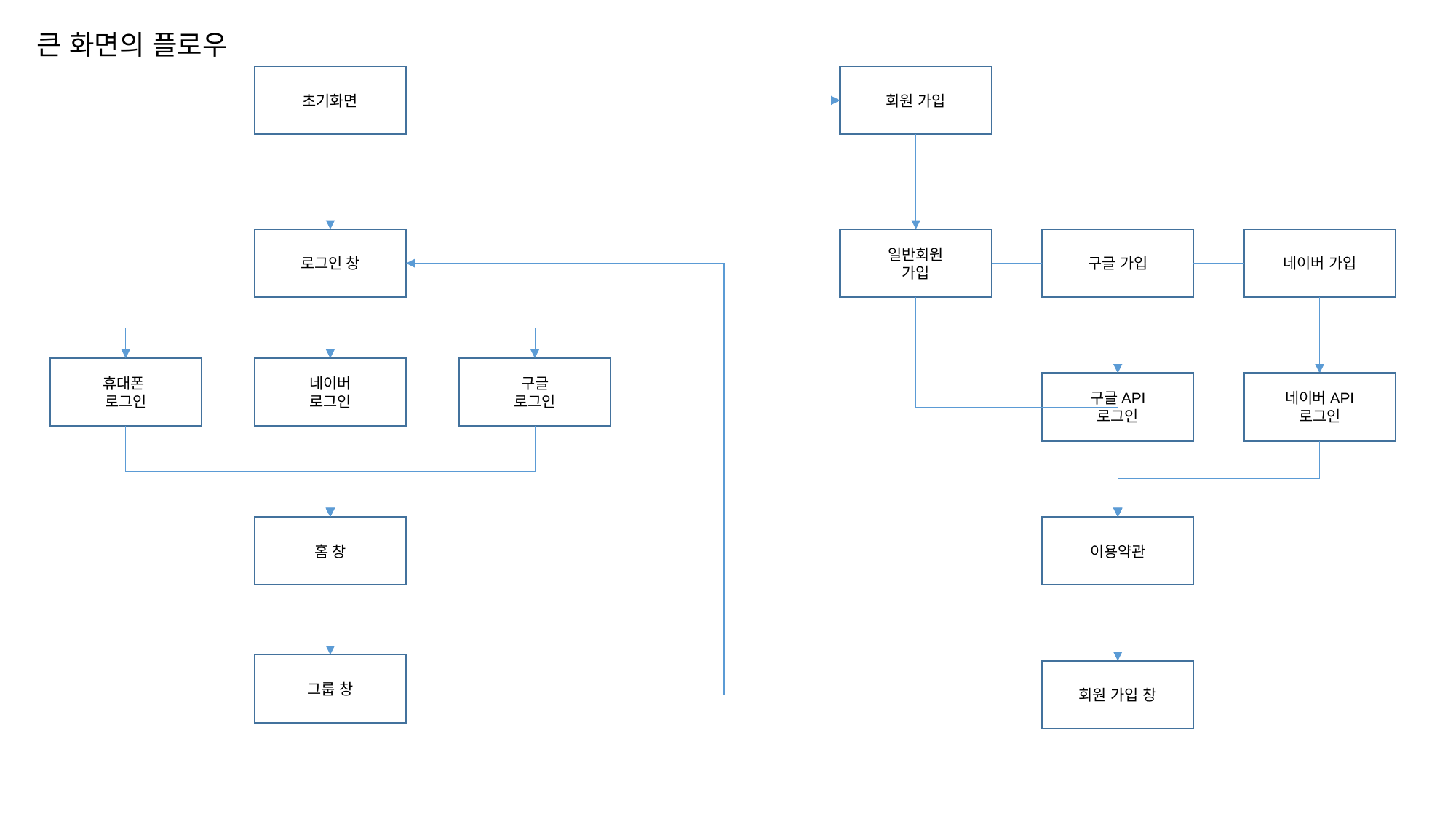

큰 화면의 플로우
초기화면
회원 가입
로그인 창
일반회원
가입
구글 가입
네이버 가입
휴대폰
로그인
네이버
로그인
구글
로그인
구글API
로그인
네이버API
로그인
홈 창
이용약관
그룹 창
회원 가입 창